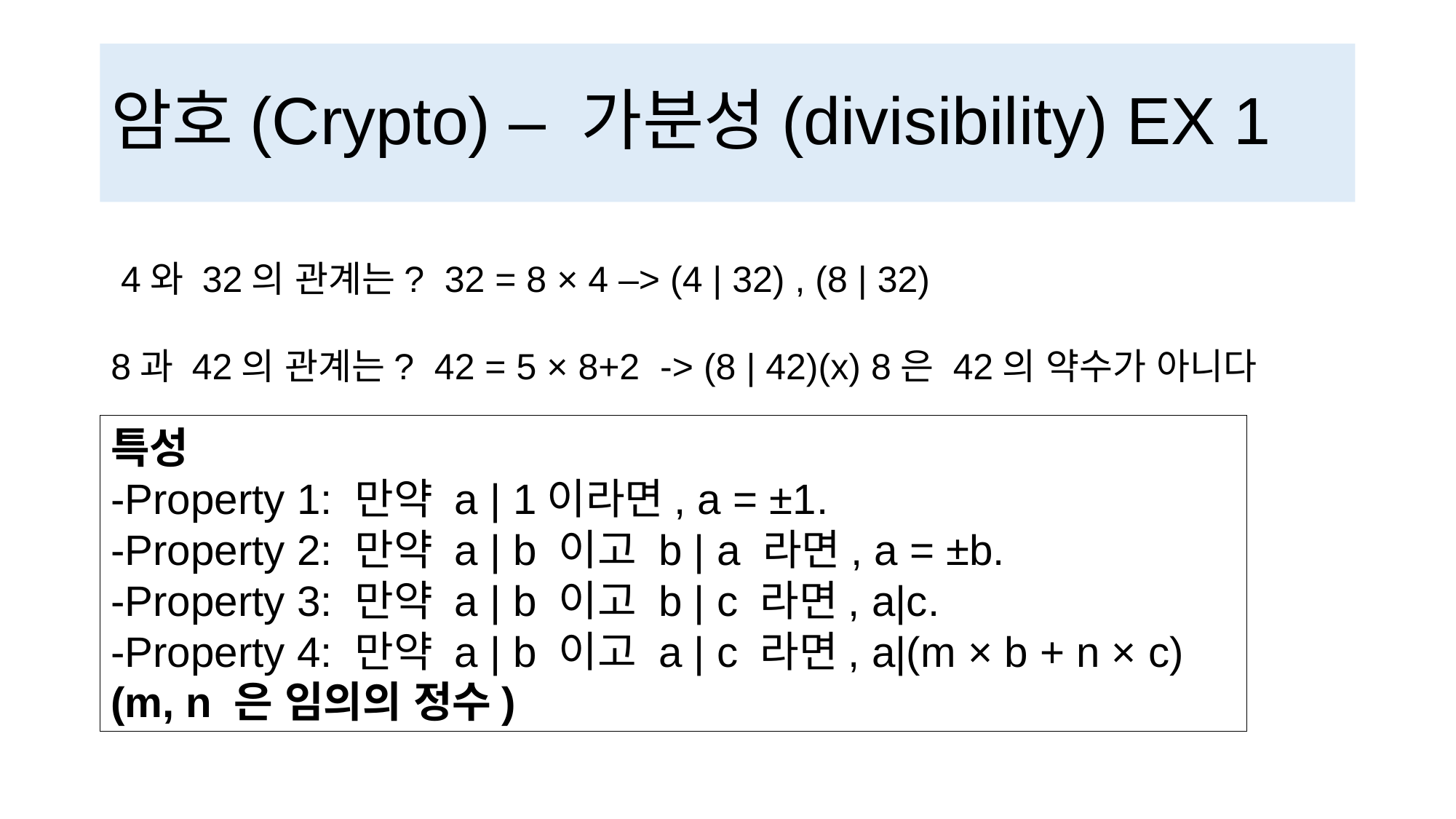

# 암호(Crypto) – 가분성(divisibility) EX 1
 4와 32의 관계는?  32 = 8 × 4 –> (4 | 32) , (8 | 32)

8과 42의 관계는?  42 = 5 × 8+2  -> (8 | 42)(x) 8은 42의 약수가 아니다
특성
-Property 1: 만약 a | 1이라면, a = ±1.
-Property 2: 만약 a | b 이고 b | a 라면, a = ±b.
-Property 3: 만약 a | b 이고 b | c 라면, a|c.
-Property 4: 만약 a | b 이고 a | c 라면, a|(m × b + n × c) (m, n 은 임의의 정수)